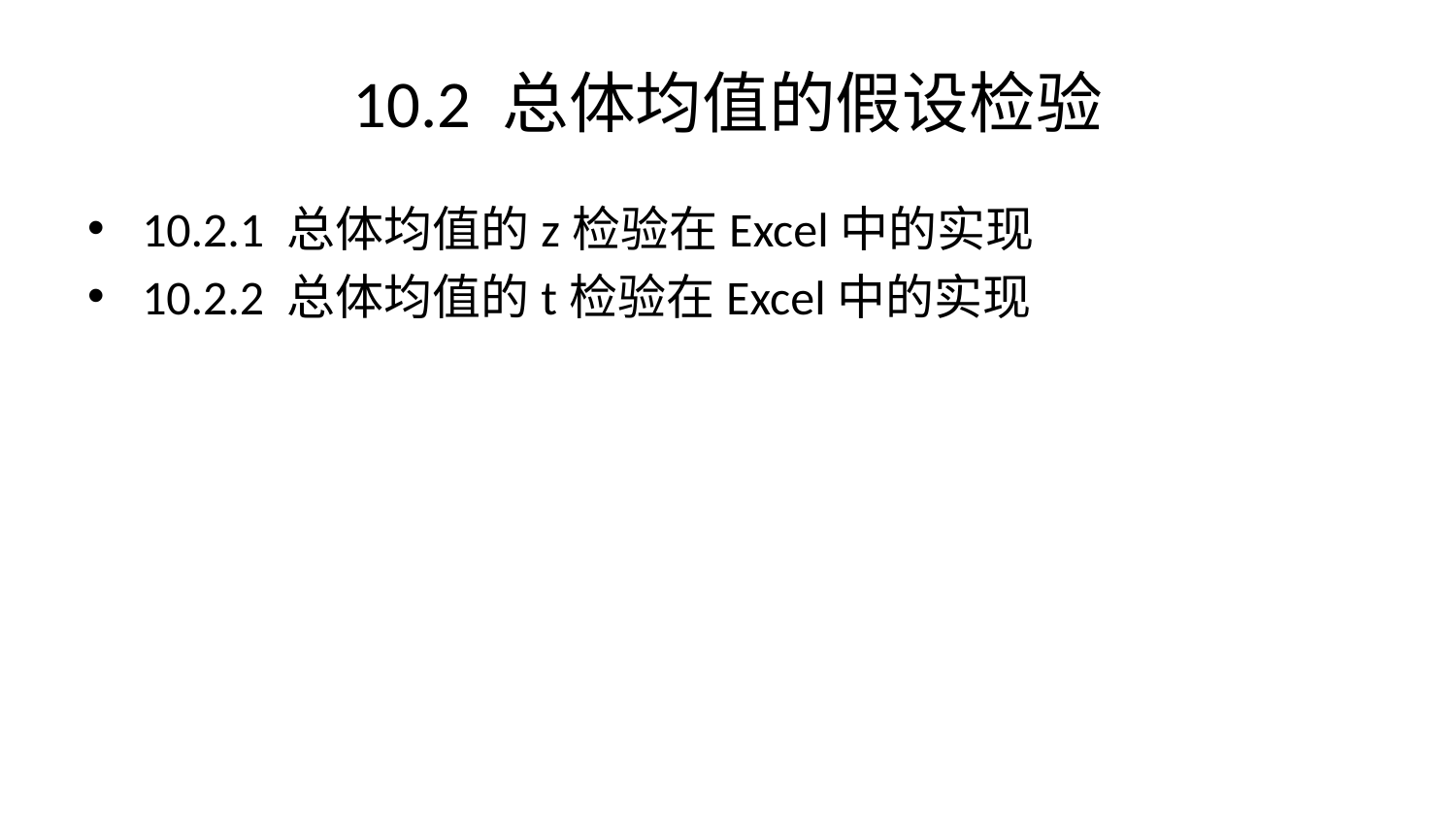

# 10.2 总体均值的假设检验
10.2.1 总体均值的z检验在Excel中的实现
10.2.2 总体均值的t检验在Excel中的实现